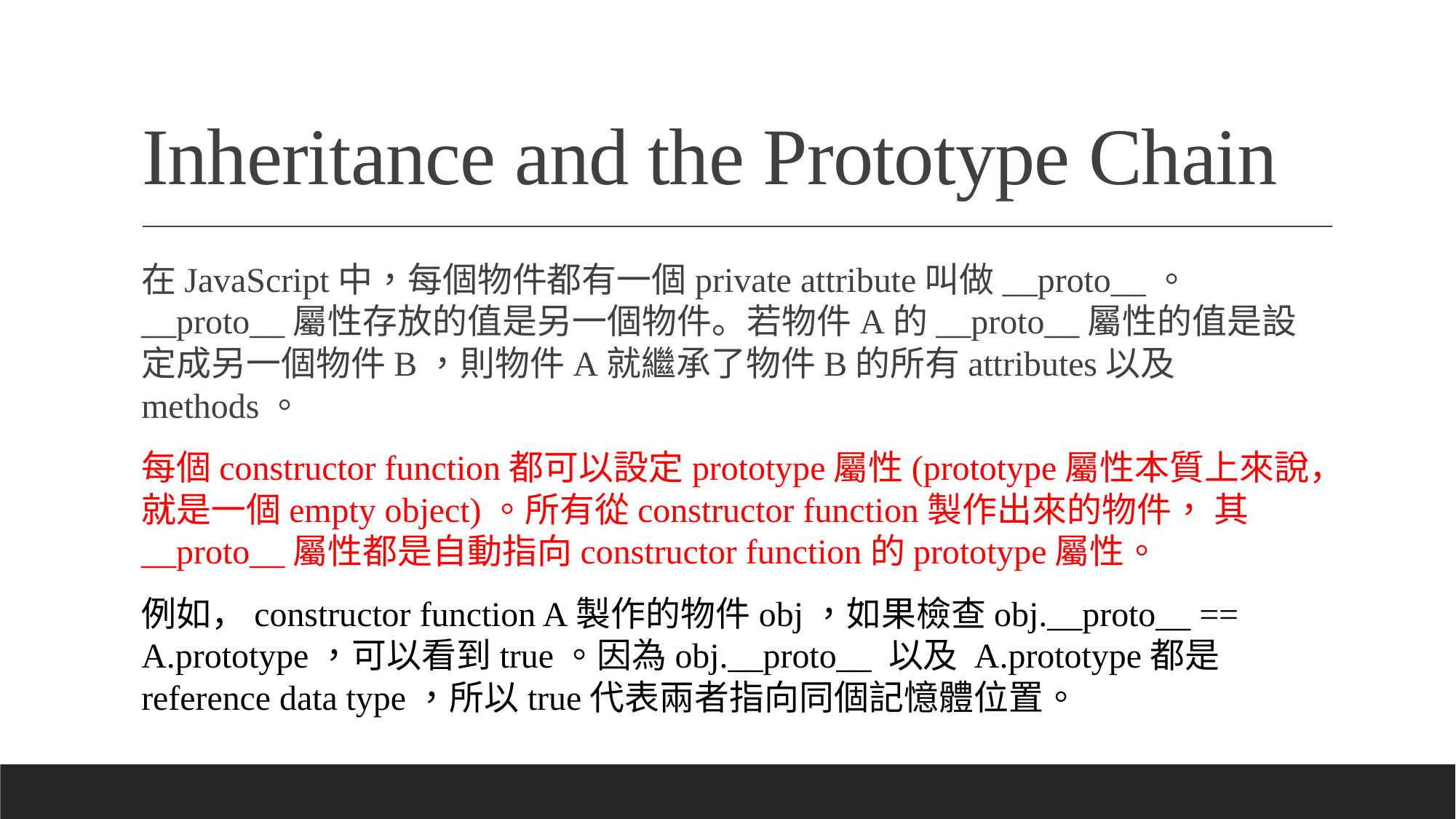

# Inheritance and the Prototype Chain
在JavaScript中，每個物件都有一個private attribute叫做__proto__。 __proto__屬性存放的值是另一個物件。若物件A的__proto__屬性的值是設定成另一個物件B，則物件A就繼承了物件B的所有attributes以及methods。
每個constructor function都可以設定prototype屬性(prototype屬性本質上來說，就是一個empty object)。所有從constructor function製作出來的物件， 其__proto__屬性都是自動指向constructor function的prototype屬性。
例如，constructor function A製作的物件obj，如果檢查obj.__proto__ == A.prototype，可以看到true。因為obj.__proto__ 以及 A.prototype都是 reference data type，所以true代表兩者指向同個記憶體位置。